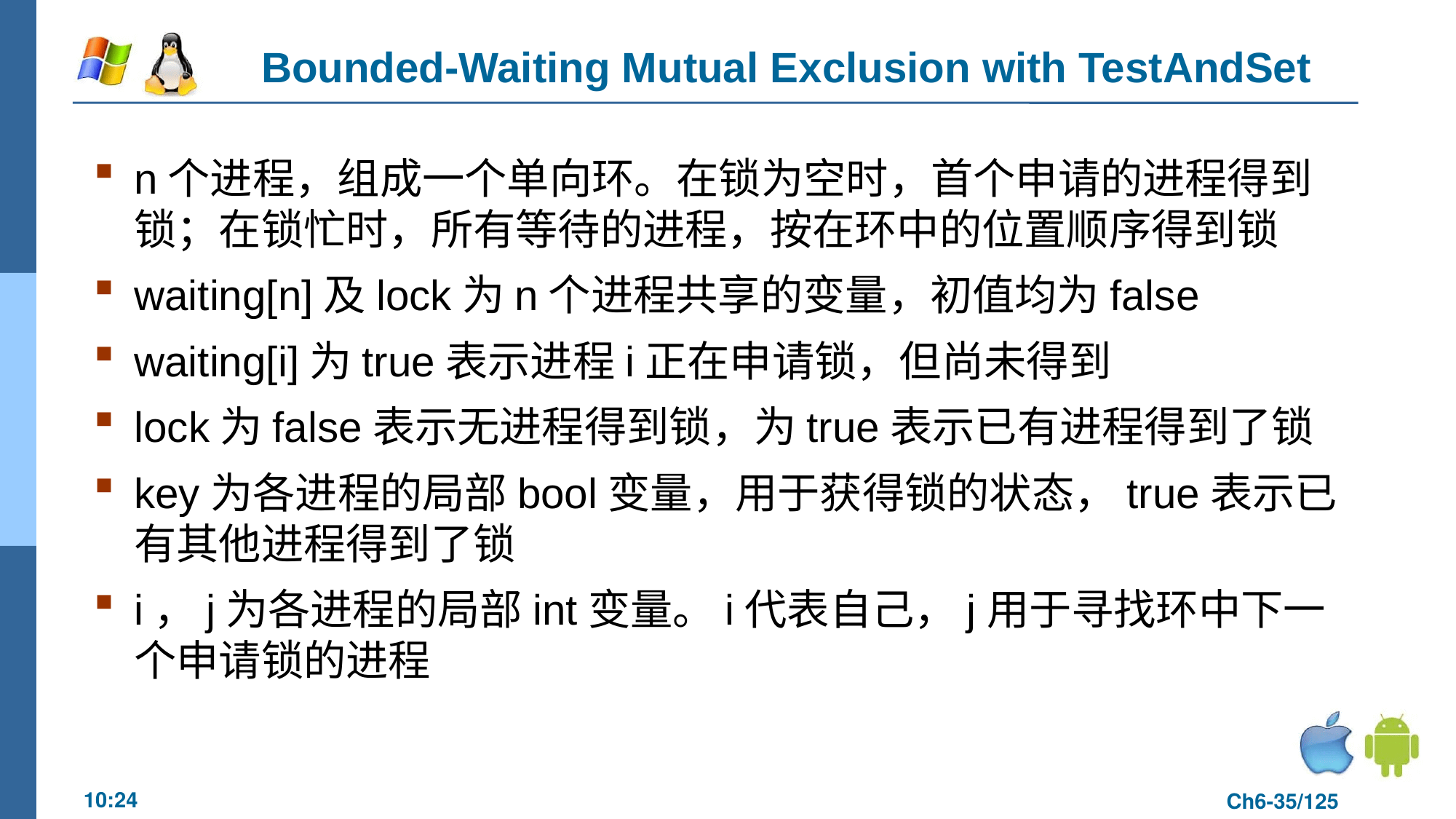

# Bounded-Waiting Mutual Exclusion with TestAndSet
n个进程，组成一个单向环。在锁为空时，首个申请的进程得到锁；在锁忙时，所有等待的进程，按在环中的位置顺序得到锁
waiting[n]及lock为n个进程共享的变量，初值均为false
waiting[i]为true表示进程i正在申请锁，但尚未得到
lock为false表示无进程得到锁，为true表示已有进程得到了锁
key为各进程的局部bool变量，用于获得锁的状态，true表示已有其他进程得到了锁
i，j为各进程的局部int变量。i代表自己，j用于寻找环中下一个申请锁的进程